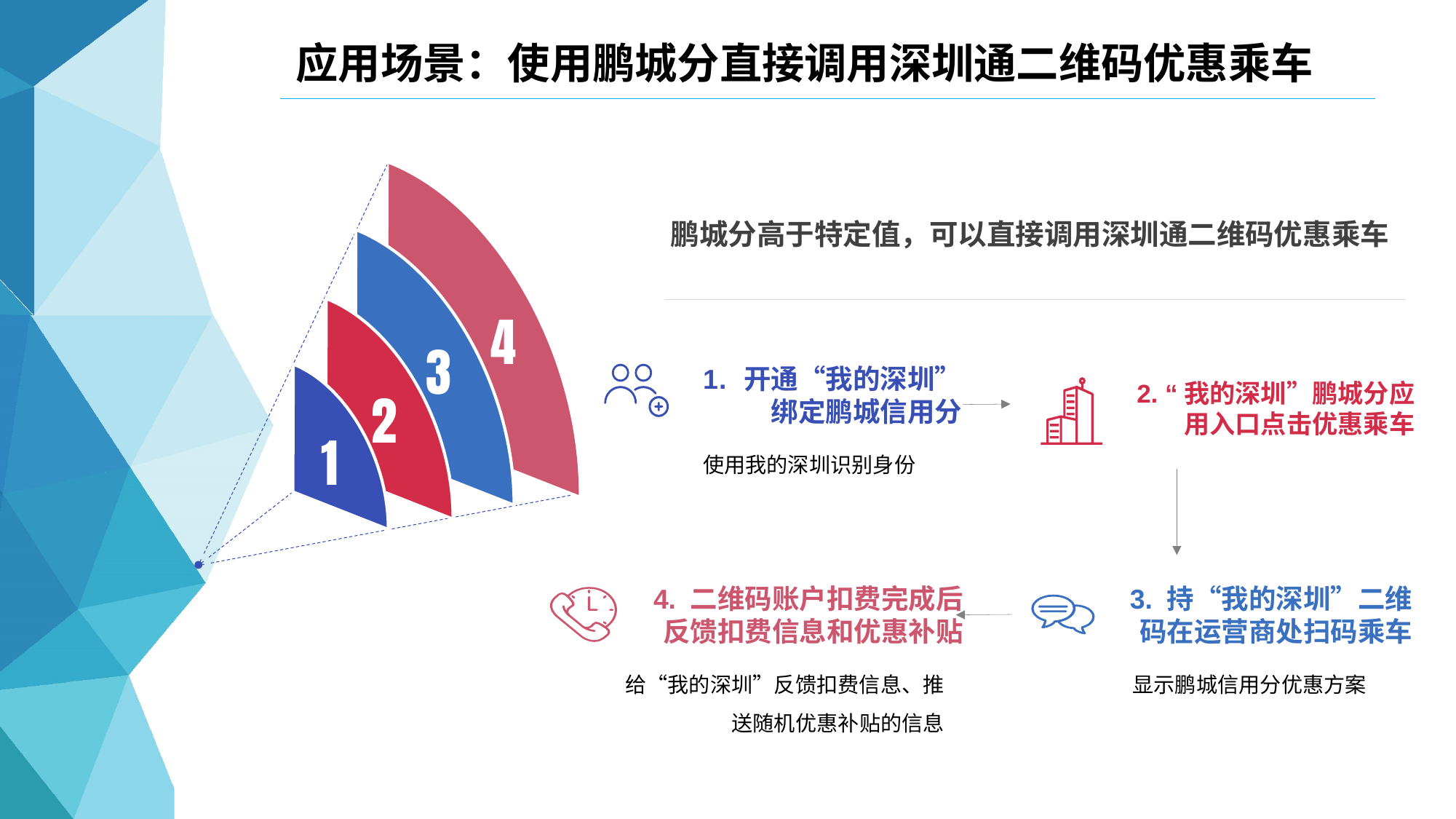

# 应用场景：使用鹏城分直接调用深圳通二维码优惠乘车

4
3

2

1

鹏城分高于特定值，可以直接调用深圳通二维码优惠乘车
开通“我的深圳”
绑定鹏城信用分

使用我的深圳识别身份
2. “我的深圳”鹏城分应
用入口点击优惠乘车

4. 二维码账户扣费完成后
反馈扣费信息和优惠补贴

给“我的深圳”反馈扣费信息、推送随机优惠补贴的信息
3. 持“我的深圳”二维
码在运营商处扫码乘车

显示鹏城信用分优惠方案